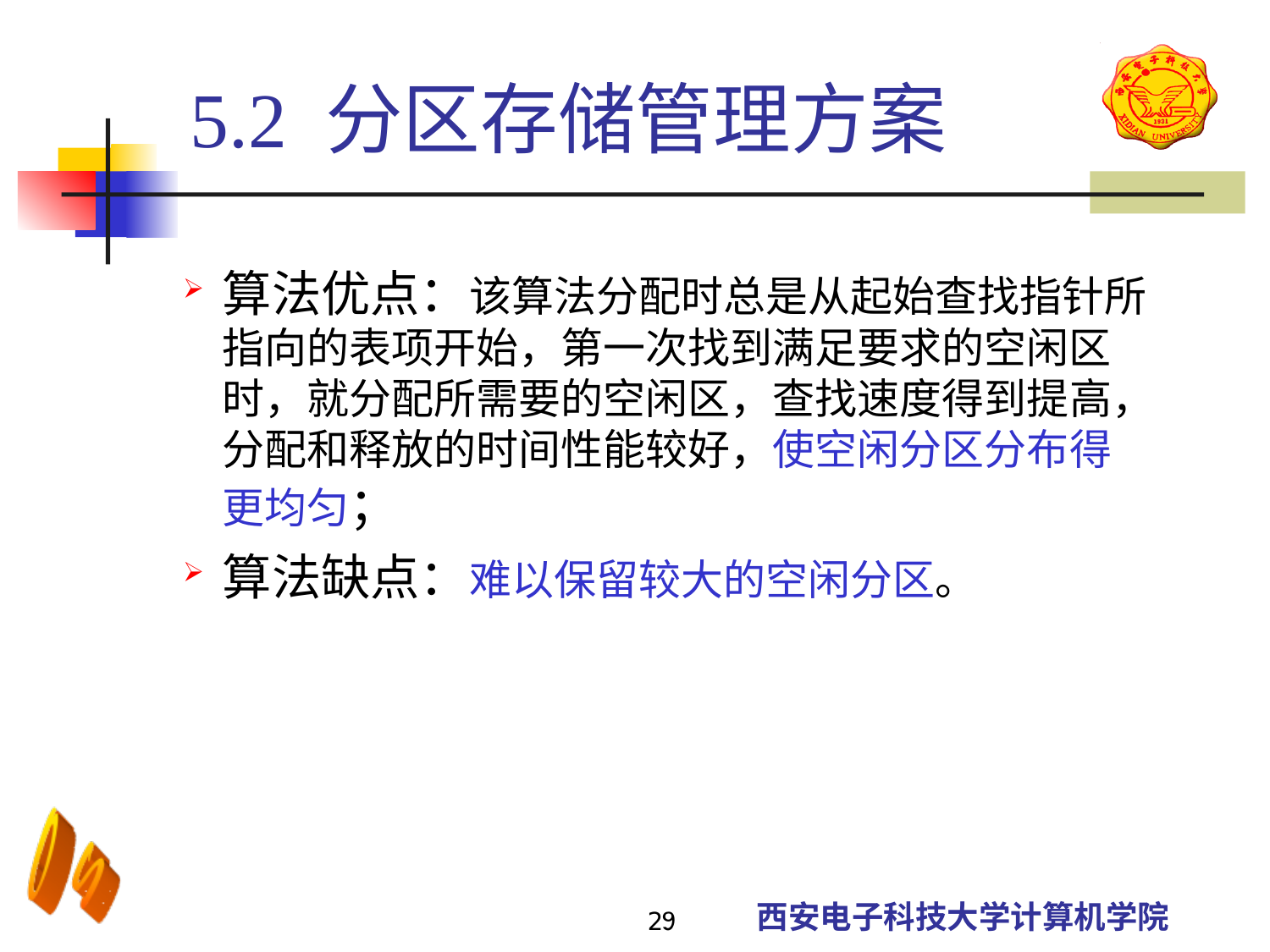

5.2 分区存储管理方案
算法优点：该算法分配时总是从起始查找指针所指向的表项开始，第一次找到满足要求的空闲区时，就分配所需要的空闲区，查找速度得到提高，分配和释放的时间性能较好，使空闲分区分布得更均匀；
算法缺点：难以保留较大的空闲分区。
29